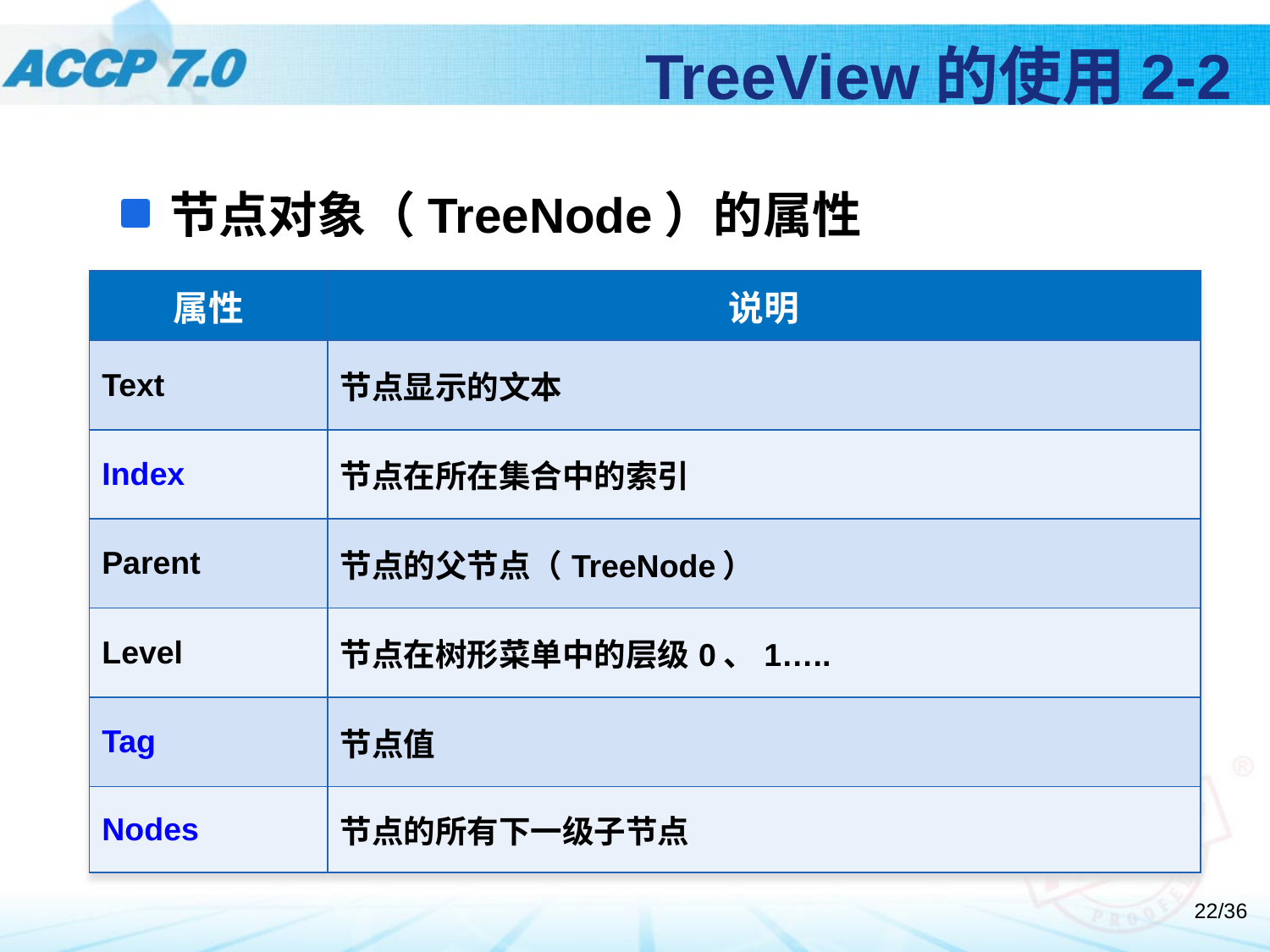

# TreeView的使用2-2
节点对象（TreeNode）的属性

| 属性 | 说明 |
| --- | --- |
| Text | 节点显示的文本 |
| Index | 节点在所在集合中的索引 |
| Parent | 节点的父节点（TreeNode） |
| Level | 节点在树形菜单中的层级0、1….. |
| Tag | 节点值 |
| Nodes | 节点的所有下一级子节点 |
22/36